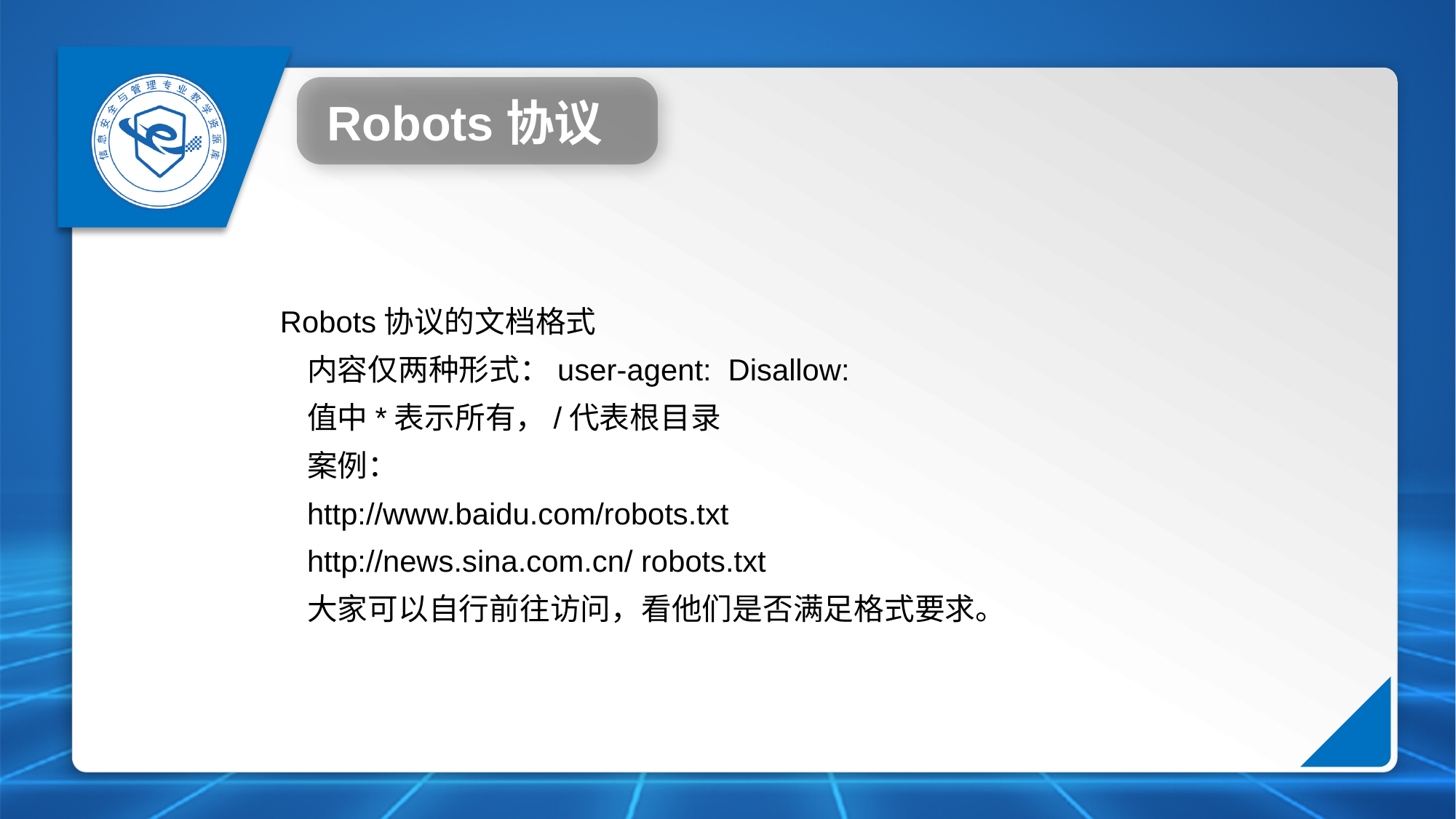

Robots协议
Robots协议的文档格式
内容仅两种形式：user-agent:  Disallow:
值中*表示所有，/代表根目录
案例：
http://www.baidu.com/robots.txt
http://news.sina.com.cn/ robots.txt
大家可以自行前往访问，看他们是否满足格式要求。